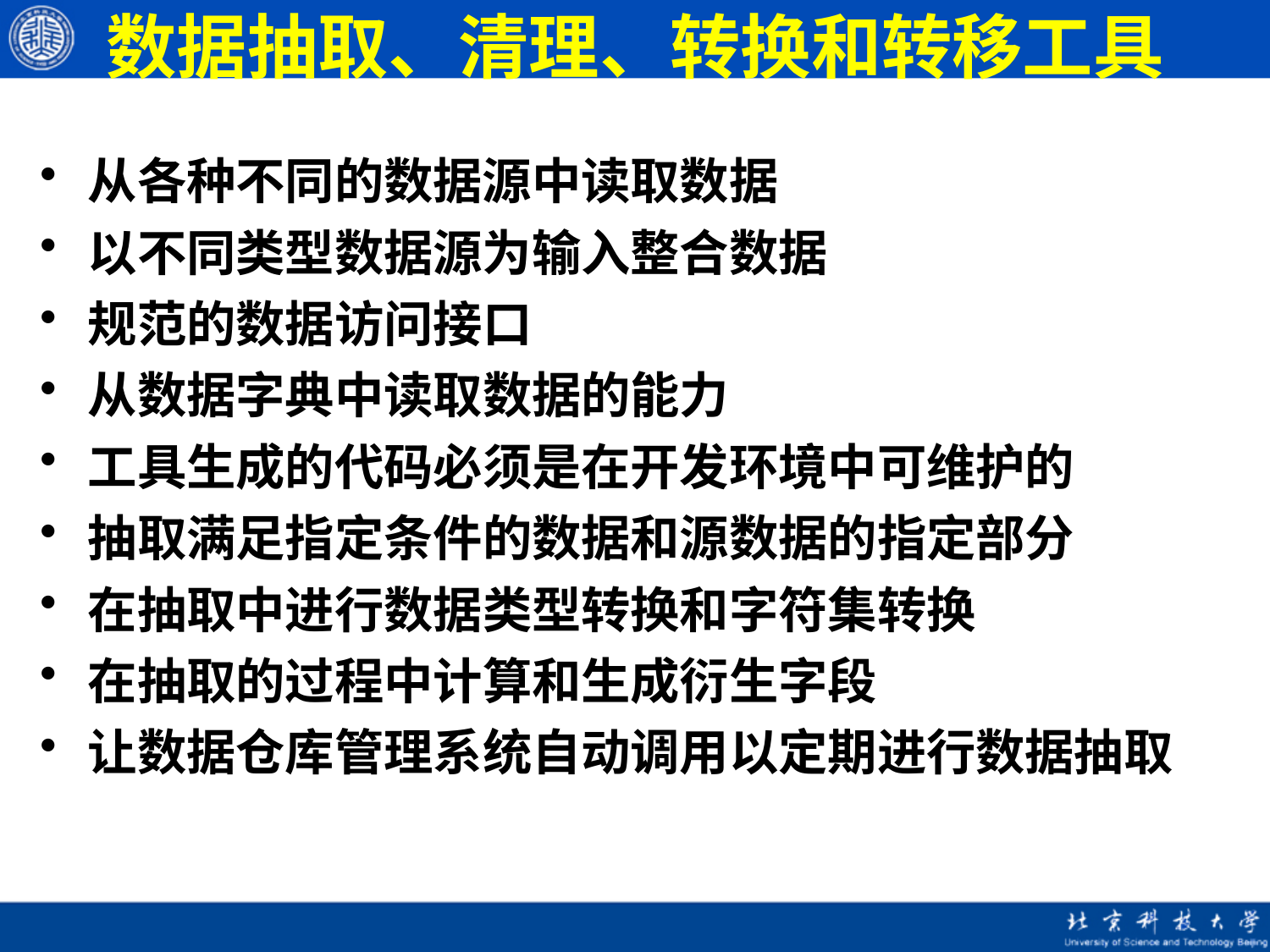

数据抽取、清理、转换和转移工具
从各种不同的数据源中读取数据
以不同类型数据源为输入整合数据
规范的数据访问接口
从数据字典中读取数据的能力
工具生成的代码必须是在开发环境中可维护的
抽取满足指定条件的数据和源数据的指定部分
在抽取中进行数据类型转换和字符集转换
在抽取的过程中计算和生成衍生字段
让数据仓库管理系统自动调用以定期进行数据抽取